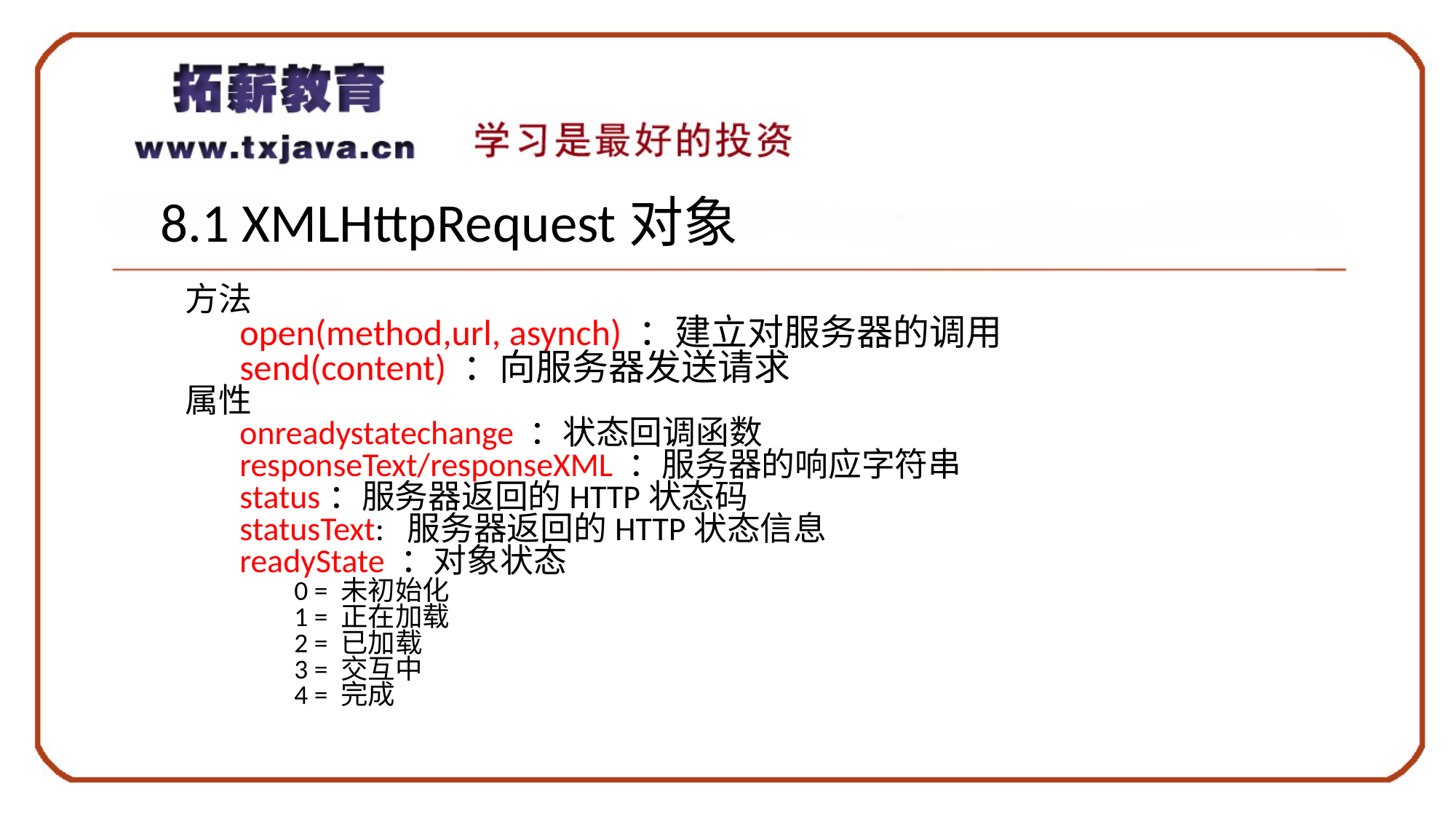

8.1 XMLHttpRequest对象
方法
open(method,url, asynch) ：建立对服务器的调用
send(content) ：向服务器发送请求
属性
onreadystatechange ：状态回调函数
responseText/responseXML ：服务器的响应字符串
status：服务器返回的HTTP状态码
statusText:  服务器返回的HTTP状态信息
readyState ：对象状态
0 = 未初始化
1 = 正在加载
2 = 已加载
3 = 交互中
4 = 完成